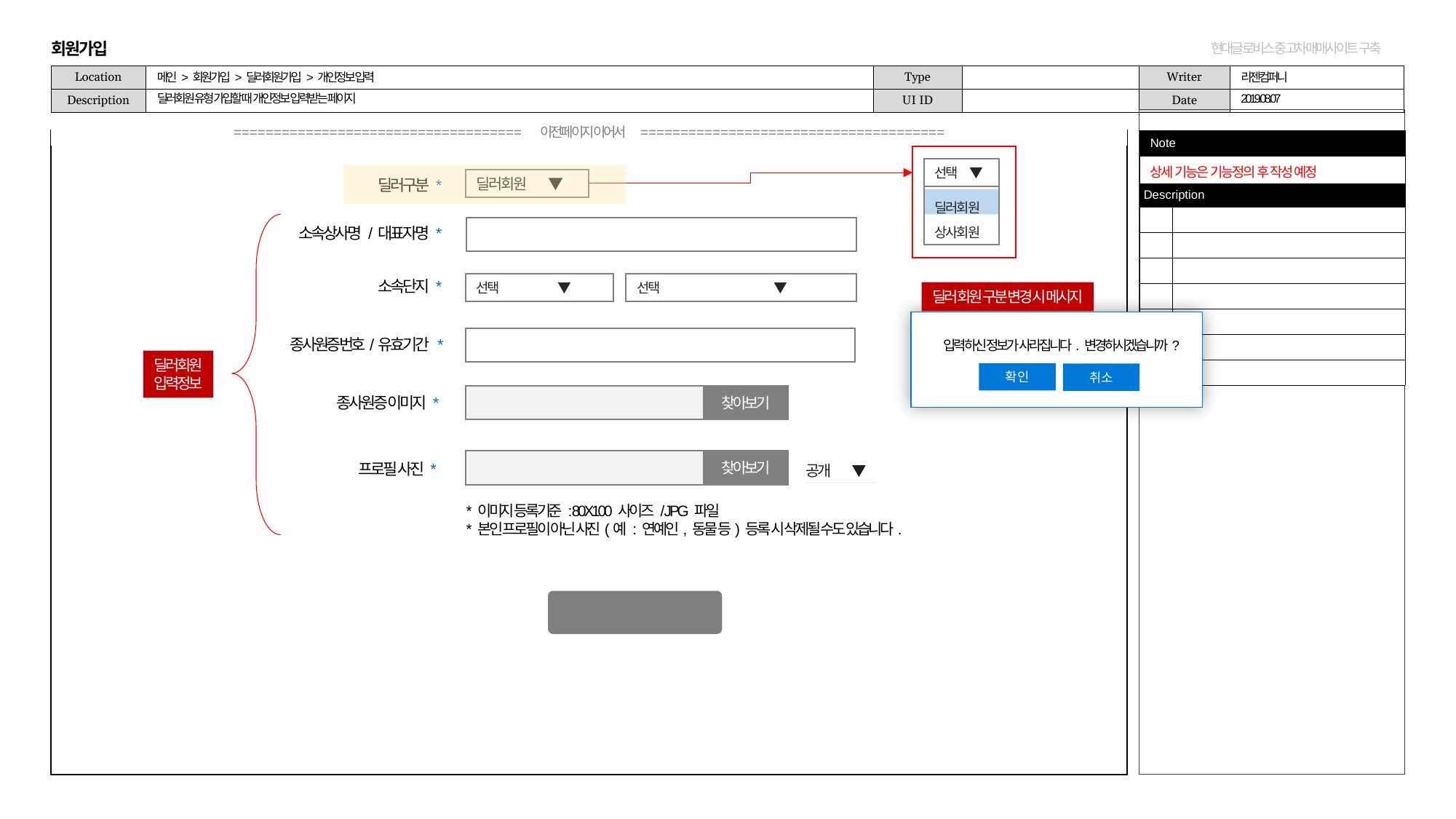

회원가입
메인 > 회원가입 > 딜러회원가입 > 개인정보 입력

리젠컴퍼니
딜러회원 유형 가입할 때  개인정보 입력받는 페이지

2019.08.07
| Note |  |
| --- | --- |
| 상세 기능은 기능정의 후 작성 예정 |  |
| Description |  |
|  |  |
|  |  |
|  |  |
|  |  |
|  |  |
|  |  |
|  |  |

선택     ▼
딜러회원
상사회원

딜러구분 *
딜러회원        ▼

소속상사명 / 대표자명 *

소속단지 *
선택                         ▼
선택                                                 ▼
딜러 회원 구분 변경 시 메시지

입력하신 정보가 사라집니다. 변경하시겠습니까?
확인
취소

종사원증번호/유효기간 *
딜러회원
입력정보

찾아보기
종사원증 이미지 *

찾아보기
프로필 사진 *
공개     ▼
* 이미지 등록기준 : 80X100 사이즈 / JPG 파일
* 본인 프로필이 아닌 사진(예 : 연예인, 동물 등) 등록 시 삭제될 수도 있습니다.
가입완료